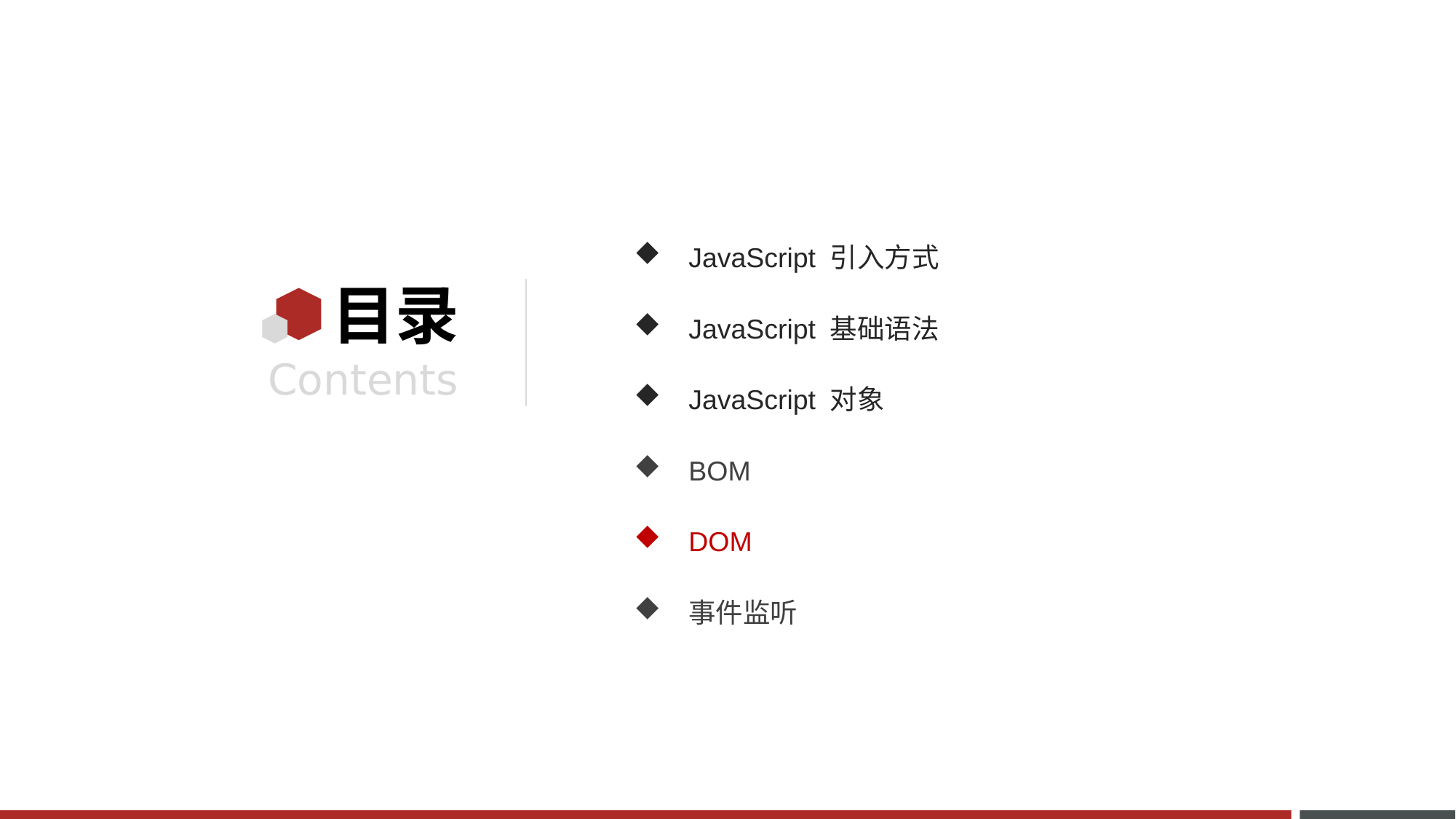

JavaScript 引入方式
JavaScript 基础语法
JavaScript 对象
BOM
DOM
事件监听